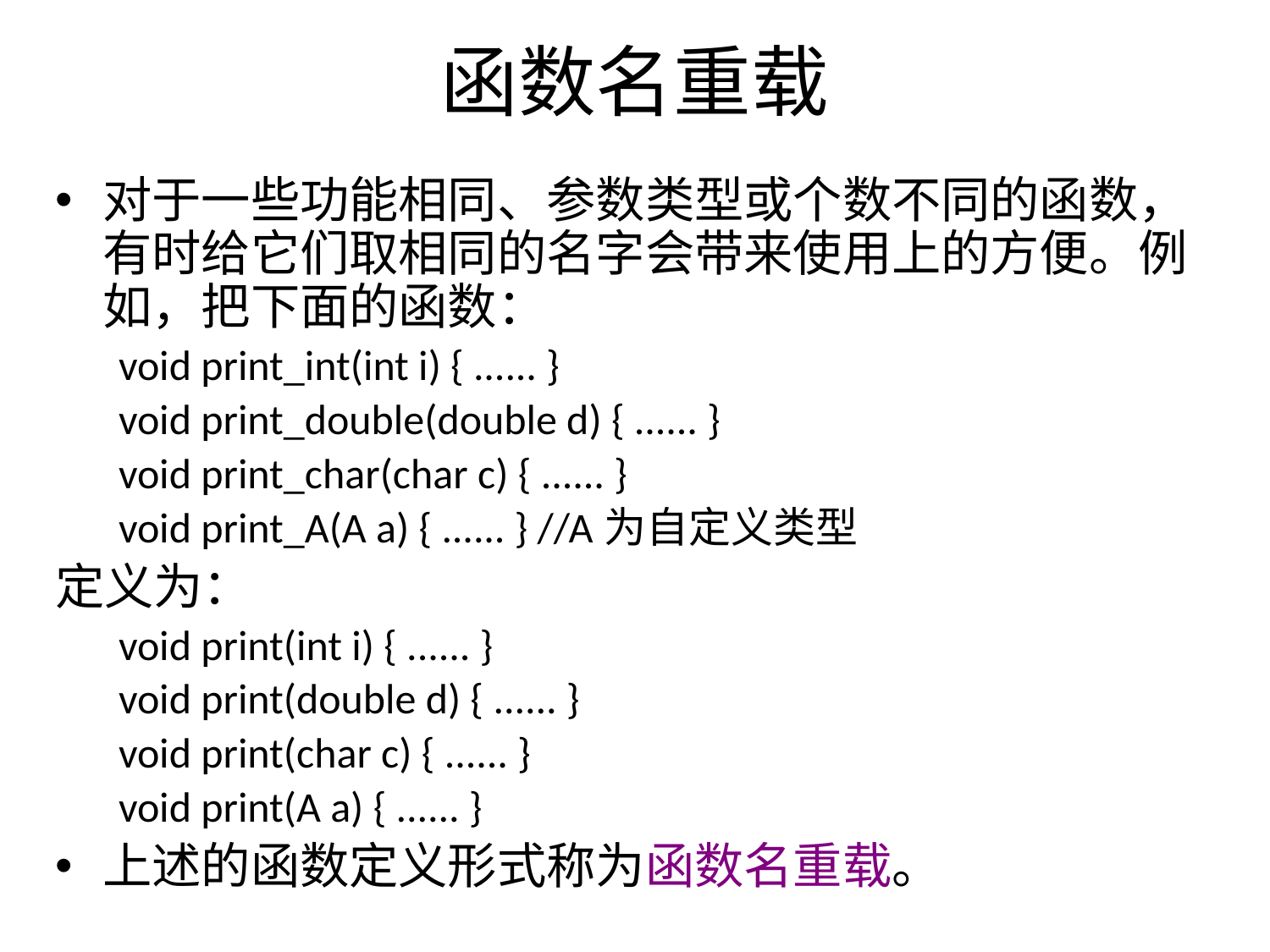

# 函数名重载
对于一些功能相同、参数类型或个数不同的函数，有时给它们取相同的名字会带来使用上的方便。例如，把下面的函数：
void print_int(int i) { ...... }
void print_double(double d) { ...... }
void print_char(char c) { ...... }
void print_A(A a) { ...... } //A为自定义类型
定义为：
void print(int i) { ...... }
void print(double d) { ...... }
void print(char c) { ...... }
void print(A a) { ...... }
上述的函数定义形式称为函数名重载。